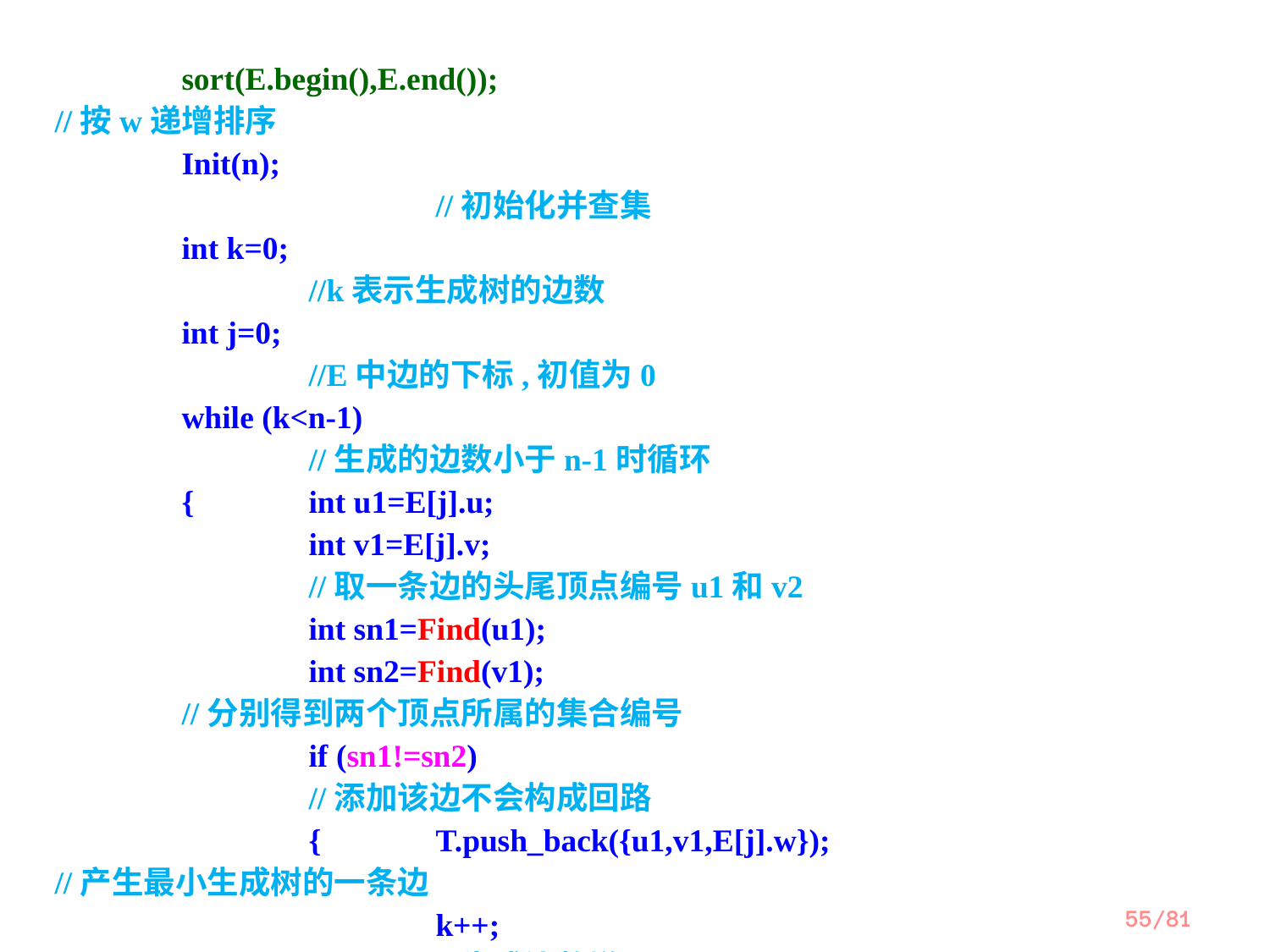

sort(E.begin(),E.end());						//按w递增排序
	Init(n);											//初始化并查集
	int k=0;										//k表示生成树的边数
	int j=0;										//E中边的下标,初值为0
	while (k<n-1)									//生成的边数小于n-1时循环
	{	int u1=E[j].u;
		int v1=E[j].v;								//取一条边的头尾顶点编号u1和v2
		int sn1=Find(u1);
		int sn2=Find(v1);							//分别得到两个顶点所属的集合编号
		if (sn1!=sn2)								//添加该边不会构成回路
		{	T.push_back({u1,v1,E[j].w});			//产生最小生成树的一条边
			k++;									//生成边数增1
			Union(u1,v1);							//将u1和v1两棵子树合并
		}
		j++;										//遍历下一条边
	}
	return T;
}
55/81